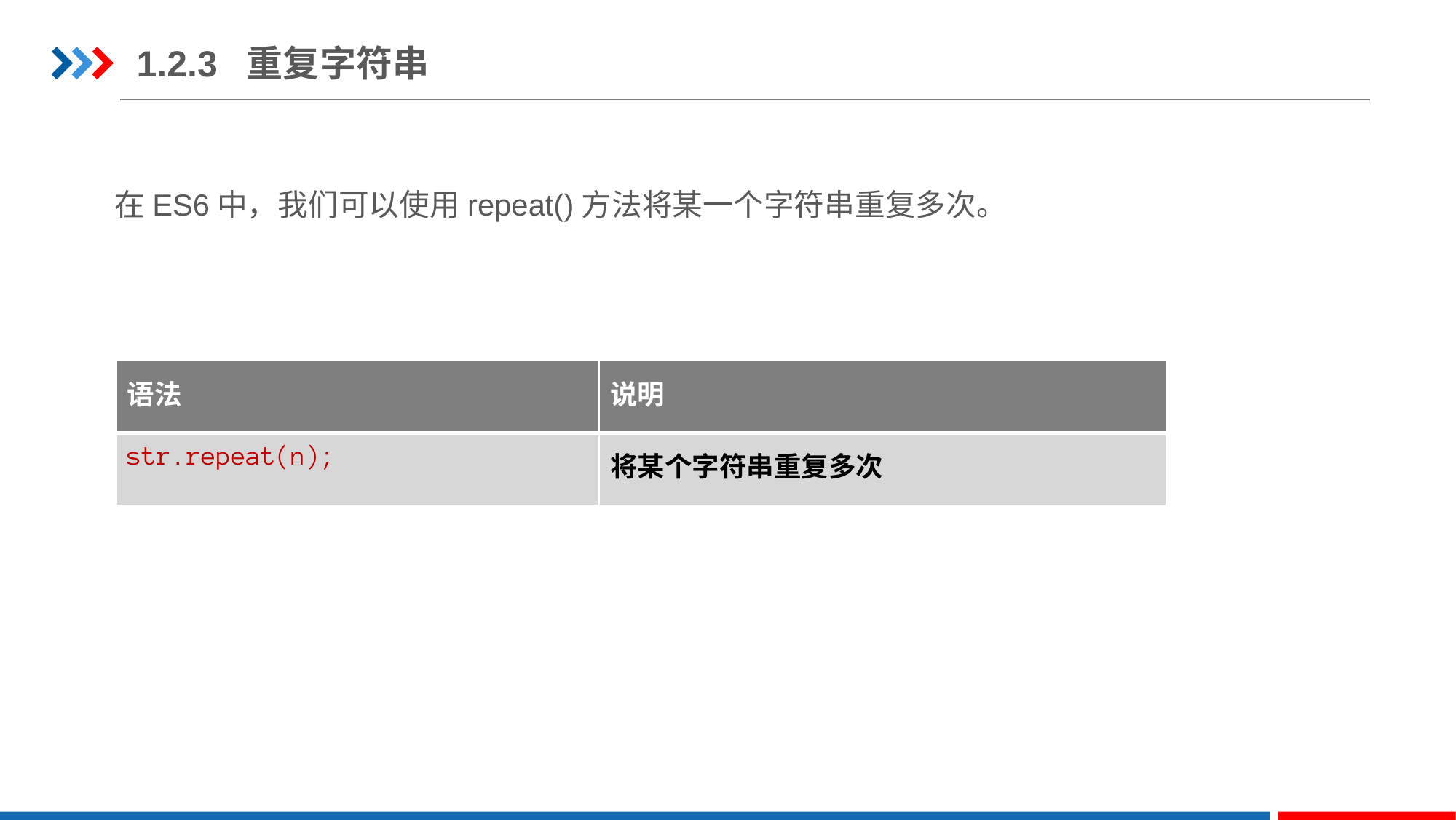

1.2.3  重复字符串
在ES6中，我们可以使用repeat()方法将某一个字符串重复多次。
| 语法 | 说明 |
| --- | --- |
| str.repeat(n); | 将某个字符串重复多次 |